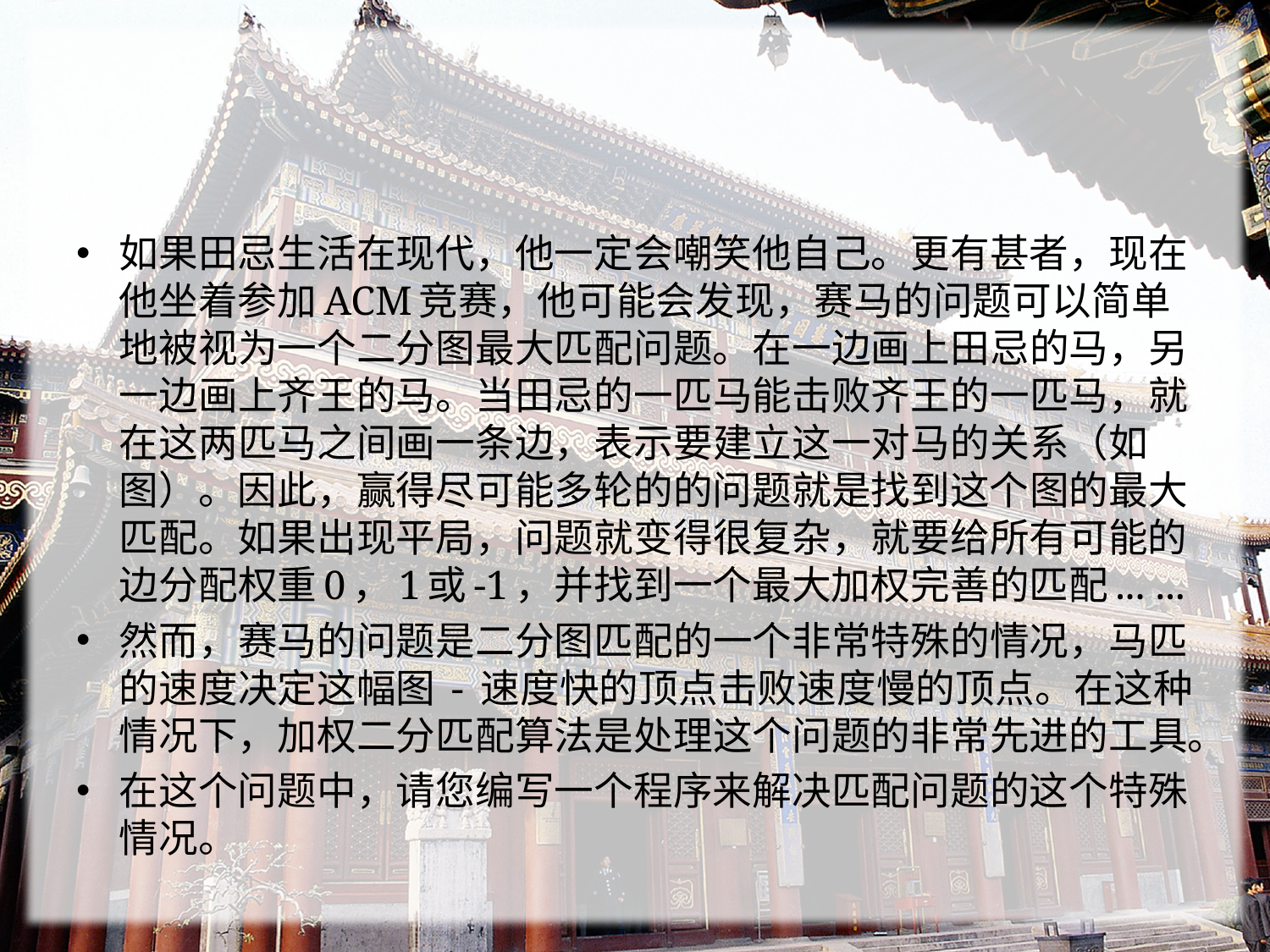

#
如果田忌生活在现代，他一定会嘲笑他自己。更有甚者，现在他坐着参加ACM竞赛，他可能会发现，赛马的问题可以简单地被视为一个二分图最大匹配问题。在一边画上田忌的马，另一边画上齐王的马。当田忌的一匹马能击败齐王的一匹马，就在这两匹马之间画一条边，表示要建立这一对马的关系（如图）。因此，赢得尽可能多轮的的问题就是找到这个图的最大匹配。如果出现平局，问题就变得很复杂，就要给所有可能的边分配权重0，1或-1，并找到一个最大加权完善的匹配... ...
然而，赛马的问题是二分图匹配的一个非常特殊的情况，马匹的速度决定这幅图 - 速度快的顶点击败速度慢的顶点。在这种情况下，加权二分匹配算法是处理这个问题的非常先进的工具。
在这个问题中，请您编写一个程序来解决匹配问题的这个特殊情况。